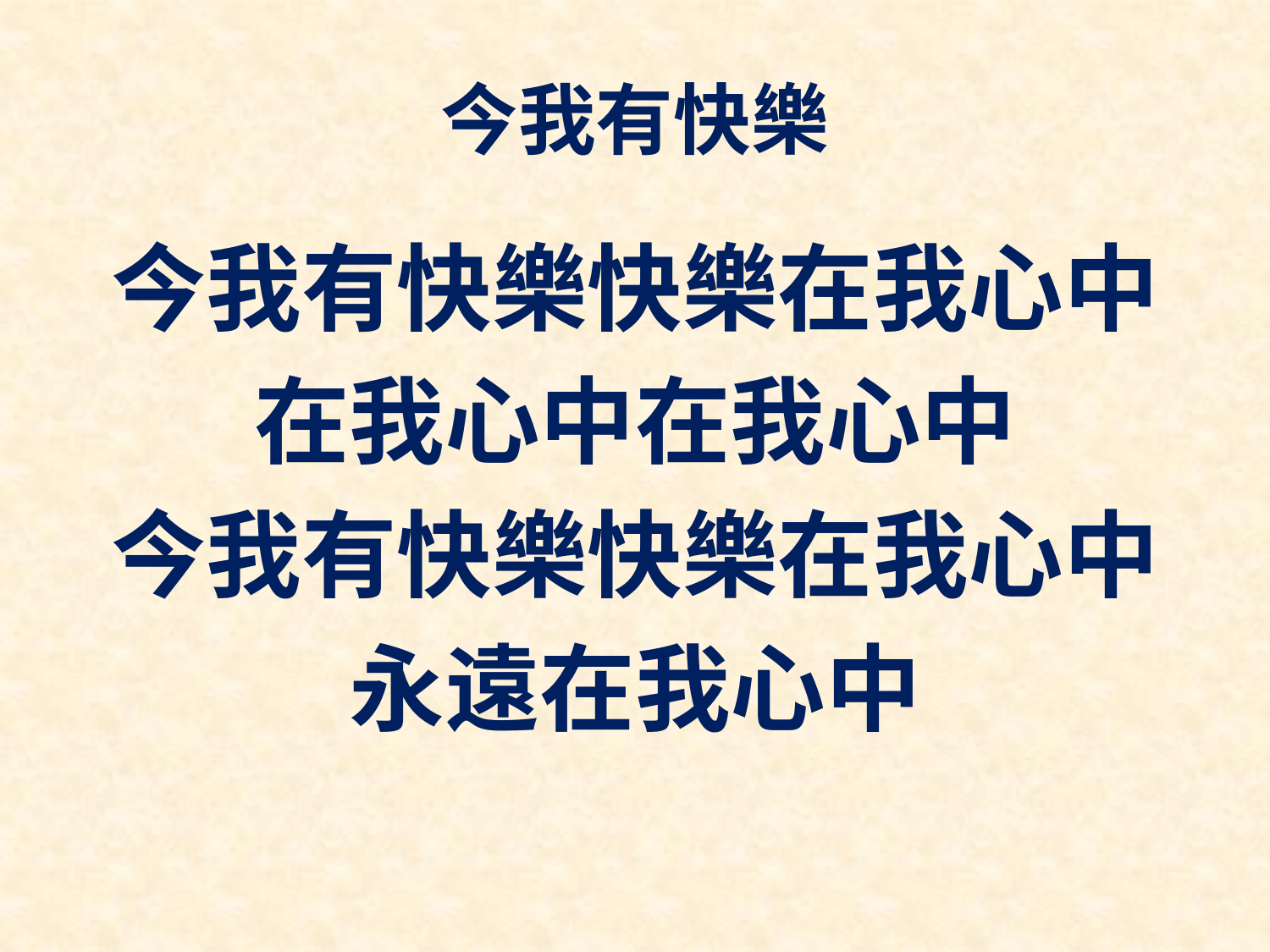

# 今我有快樂
今我有快樂快樂在我心中
在我心中在我心中
今我有快樂快樂在我心中
永遠在我心中